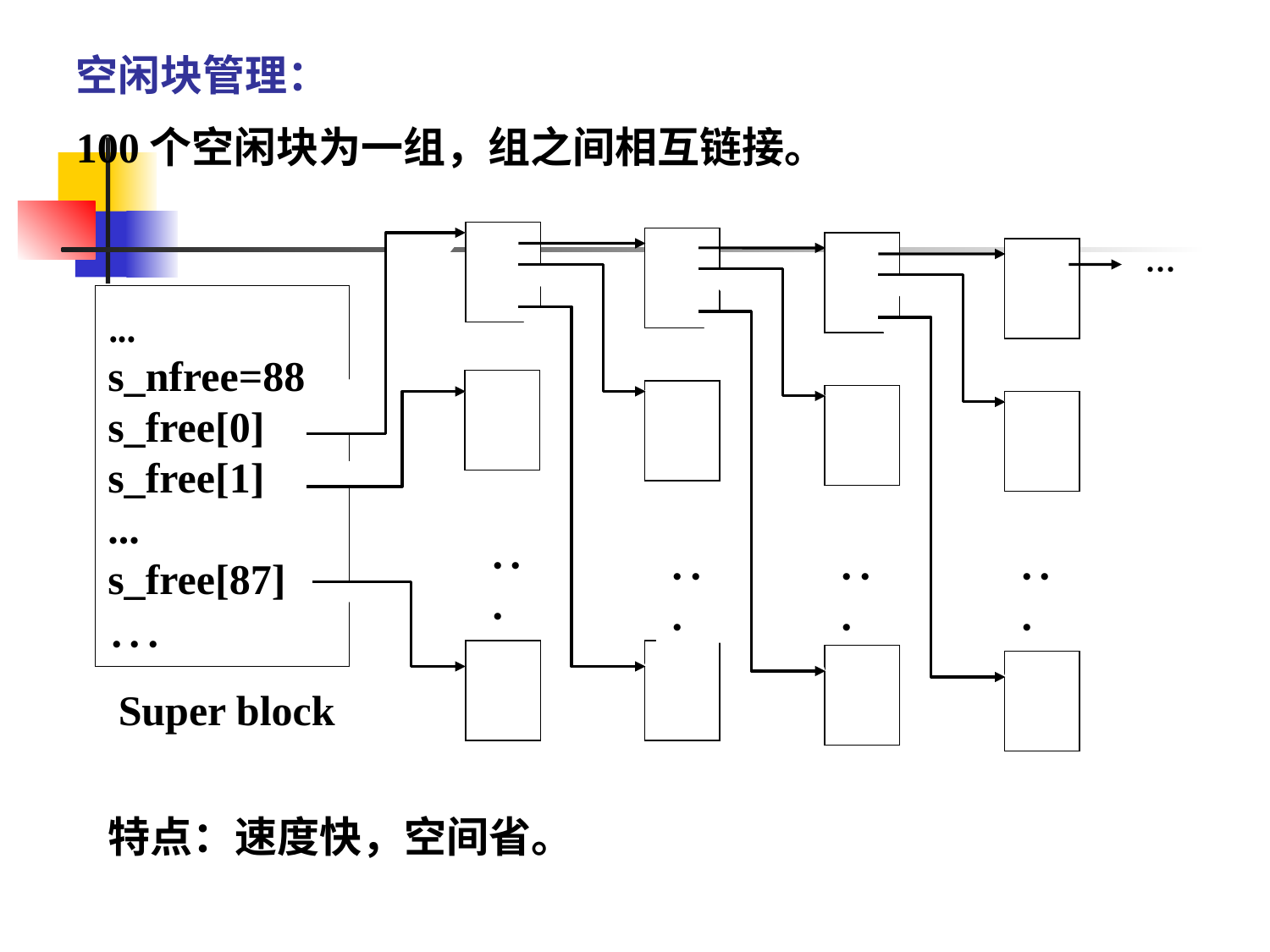

空闲块管理：
100个空闲块为一组，组之间相互链接。

…
s_nfree=88
s_free[0]
s_free[1]
...
s_free[87]
...

...

Super block
...

...
...
...
特点：速度快，空间省。